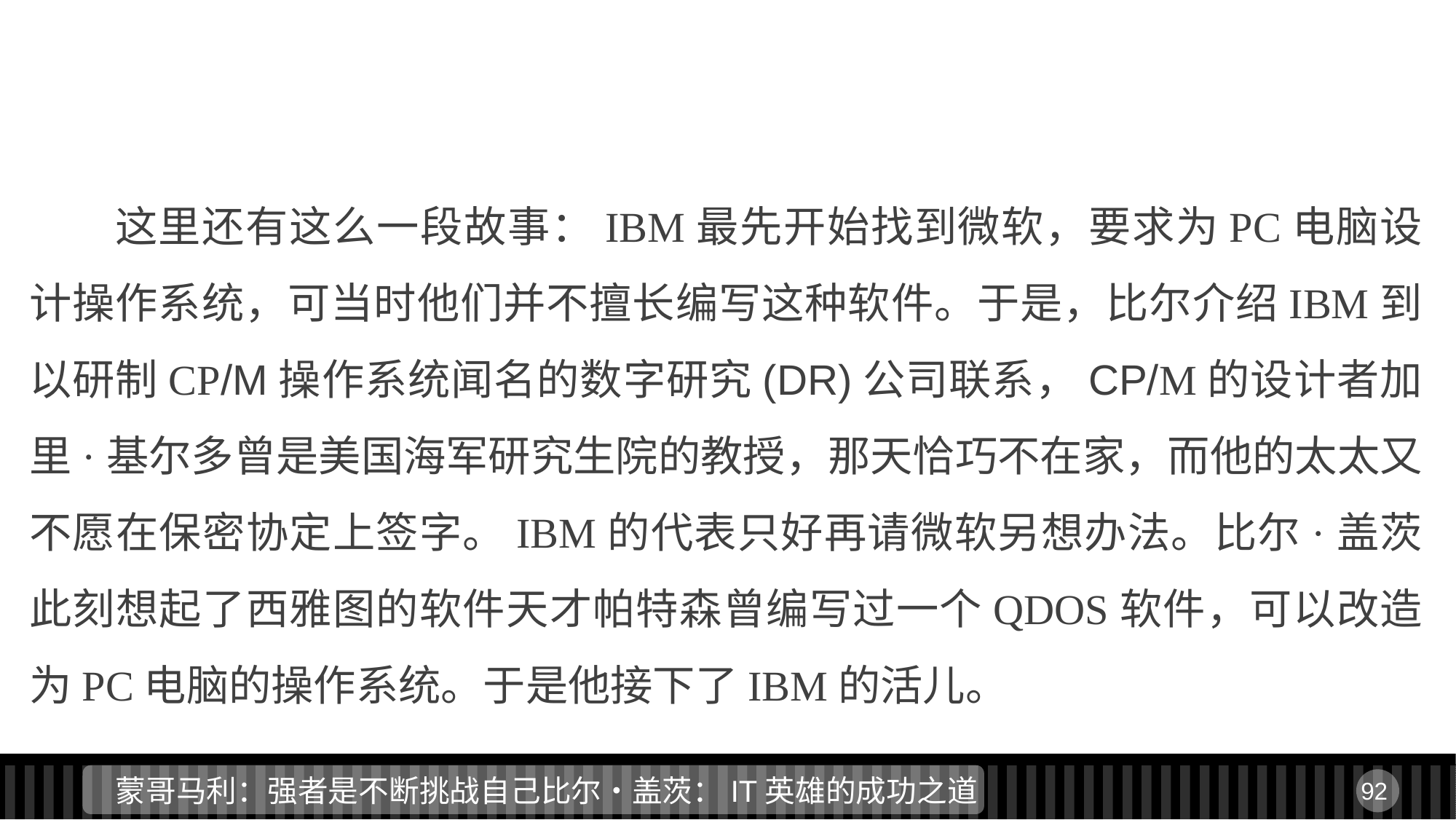

这里还有这么一段故事：IBM最先开始找到微软，要求为PC电脑设计操作系统，可当时他们并不擅长编写这种软件。于是，比尔介绍IBM到以研制CP/M操作系统闻名的数字研究(DR)公司联系，CP/M的设计者加里·基尔多曾是美国海军研究生院的教授，那天恰巧不在家，而他的太太又不愿在保密协定上签字。IBM的代表只好再请微软另想办法。比尔·盖茨此刻想起了西雅图的软件天才帕特森曾编写过一个QDOS软件，可以改造为PC电脑的操作系统。于是他接下了IBM的活儿。